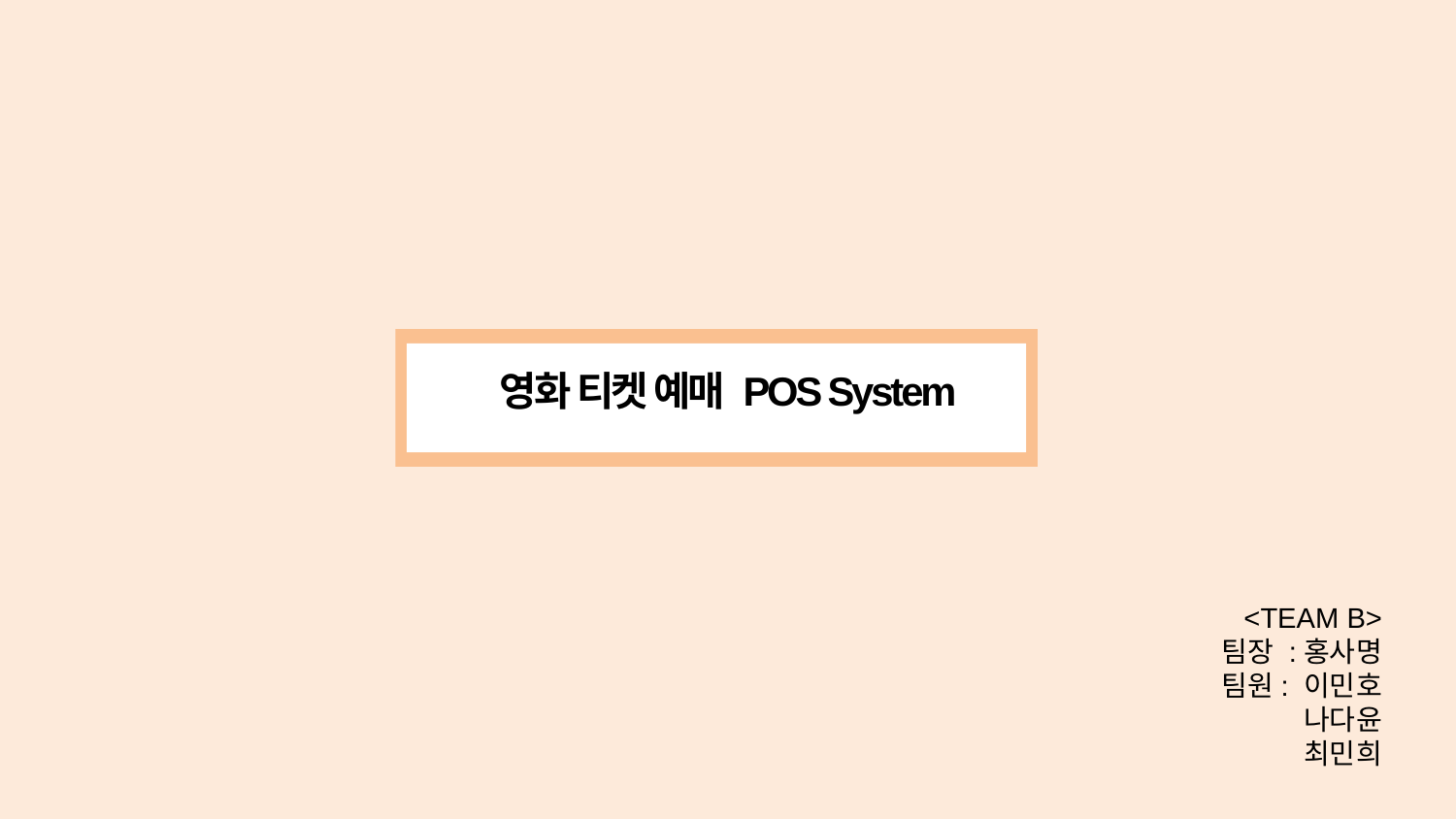

영화 티켓 예매 POS System
<TEAM B>
팀장 :홍사명
팀원: 이민호
나다윤
최민희